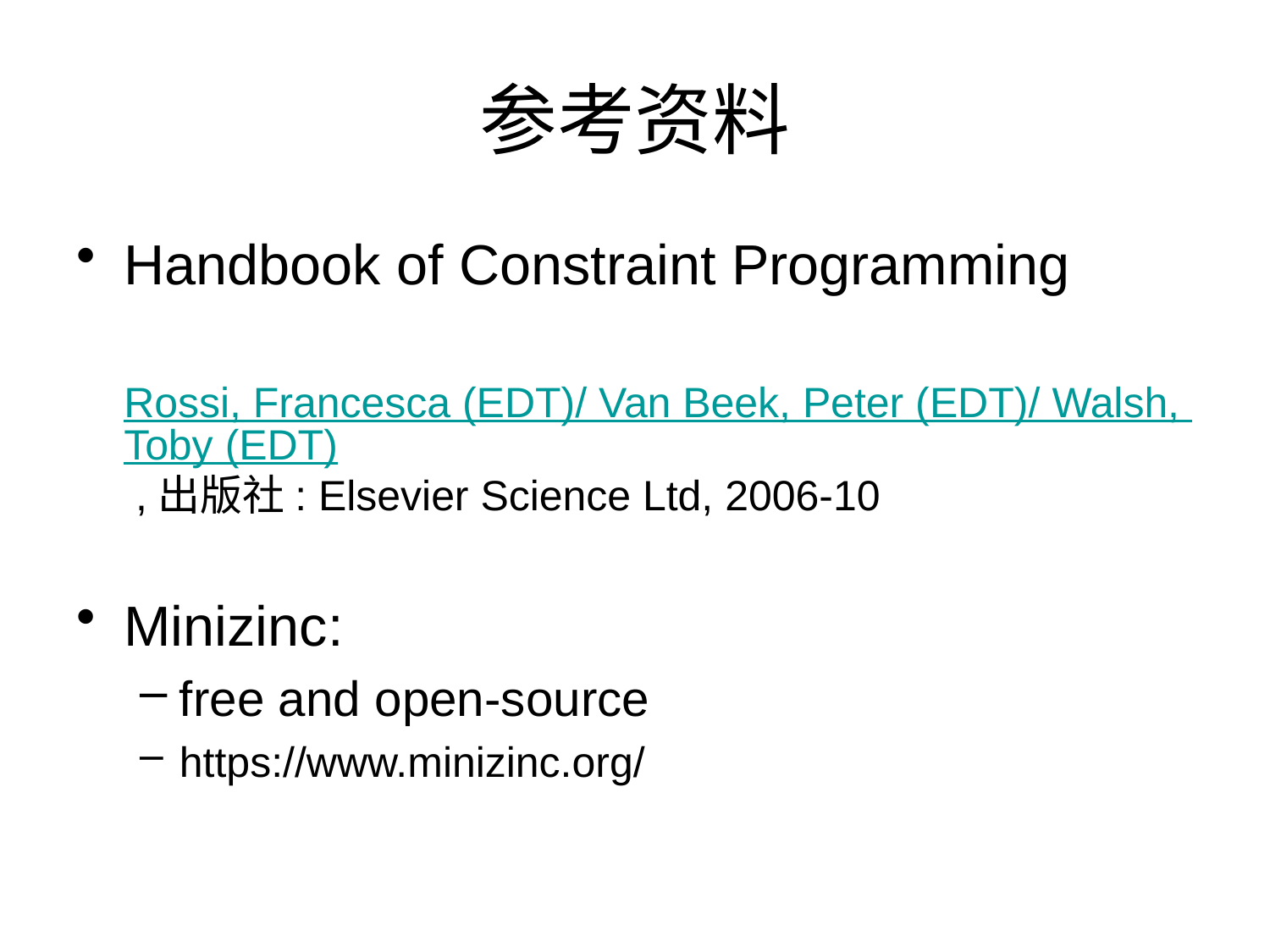

# 参考资料
Handbook of Constraint Programming
   Rossi, Francesca (EDT)/ Van Beek, Peter (EDT)/ Walsh, Toby (EDT) ,出版社: Elsevier Science Ltd, 2006-10

Minizinc:
free and open-source
https://www.minizinc.org/